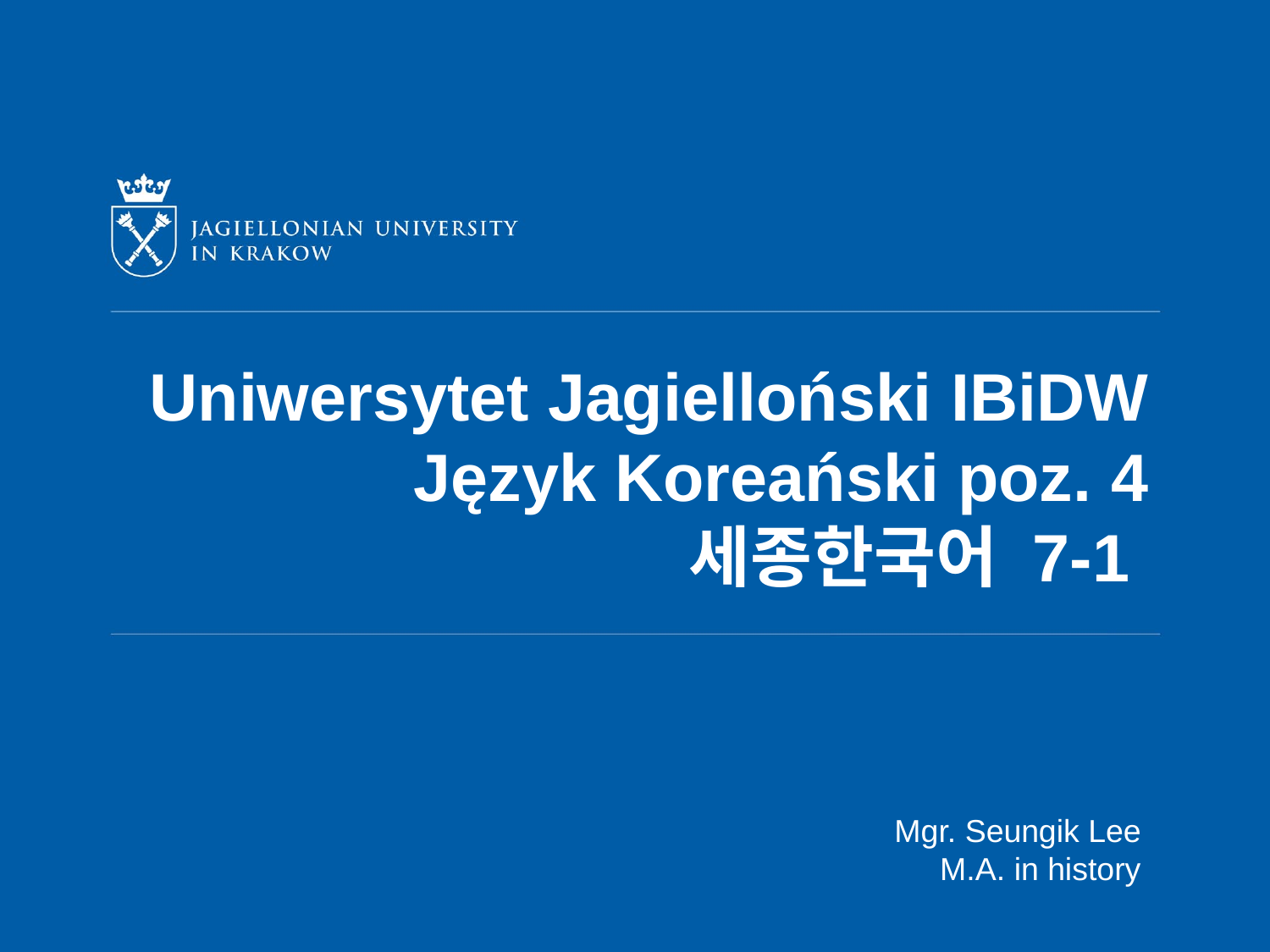

Uniwersytet Jagielloński IBiDW
Język Koreański poz. 4
세종한국어 7-1

Mgr. Seungik Lee
M.A. in history